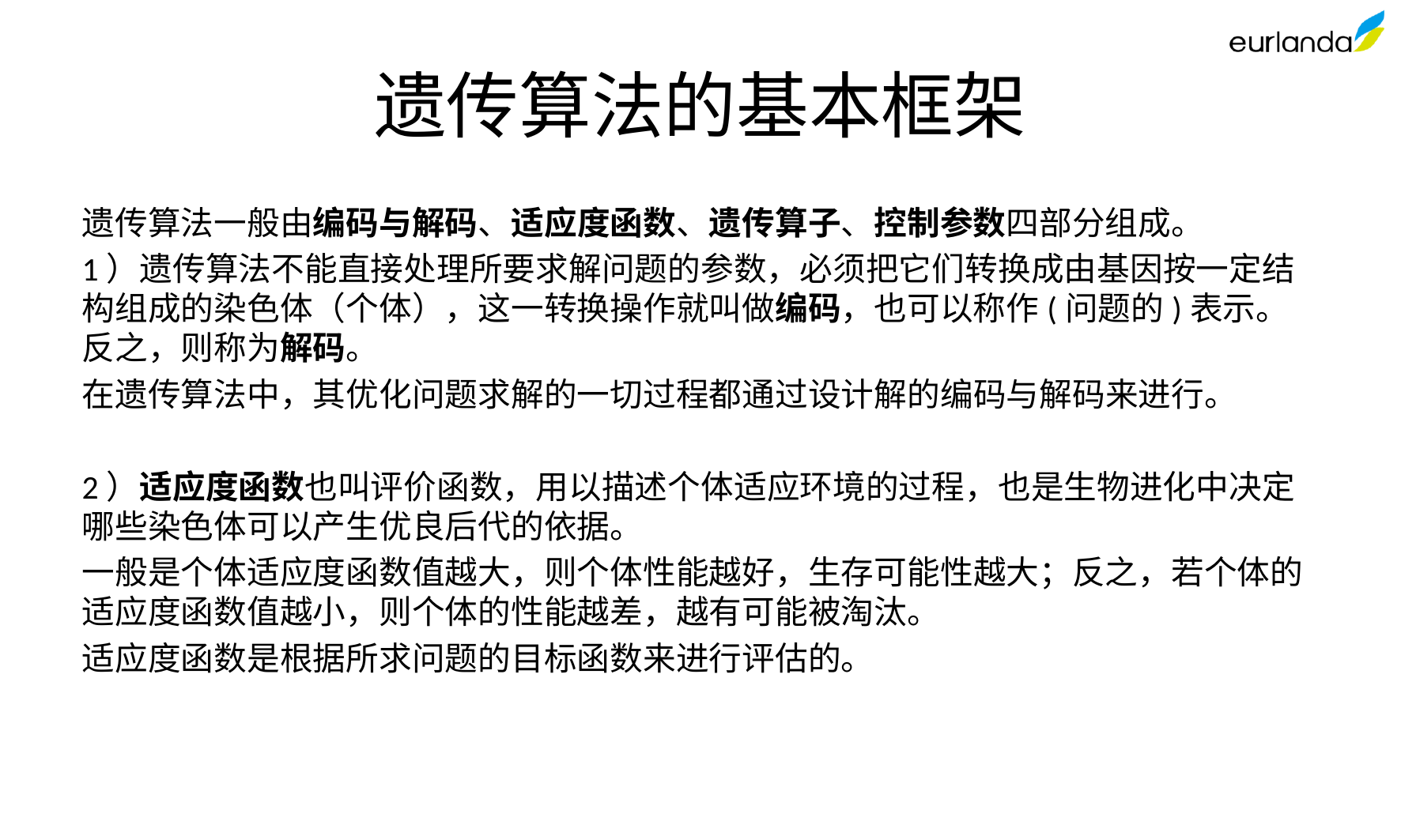

# 遗传算法的基本框架
遗传算法一般由编码与解码、适应度函数、遗传算子、控制参数四部分组成。
1）遗传算法不能直接处理所要求解问题的参数，必须把它们转换成由基因按一定结构组成的染色体（个体），这一转换操作就叫做编码，也可以称作(问题的)表示。反之，则称为解码。
在遗传算法中，其优化问题求解的一切过程都通过设计解的编码与解码来进行。

2）适应度函数也叫评价函数，用以描述个体适应环境的过程，也是生物进化中决定哪些染色体可以产生优良后代的依据。
一般是个体适应度函数值越大，则个体性能越好，生存可能性越大；反之，若个体的适应度函数值越小，则个体的性能越差，越有可能被淘汰。
适应度函数是根据所求问题的目标函数来进行评估的。